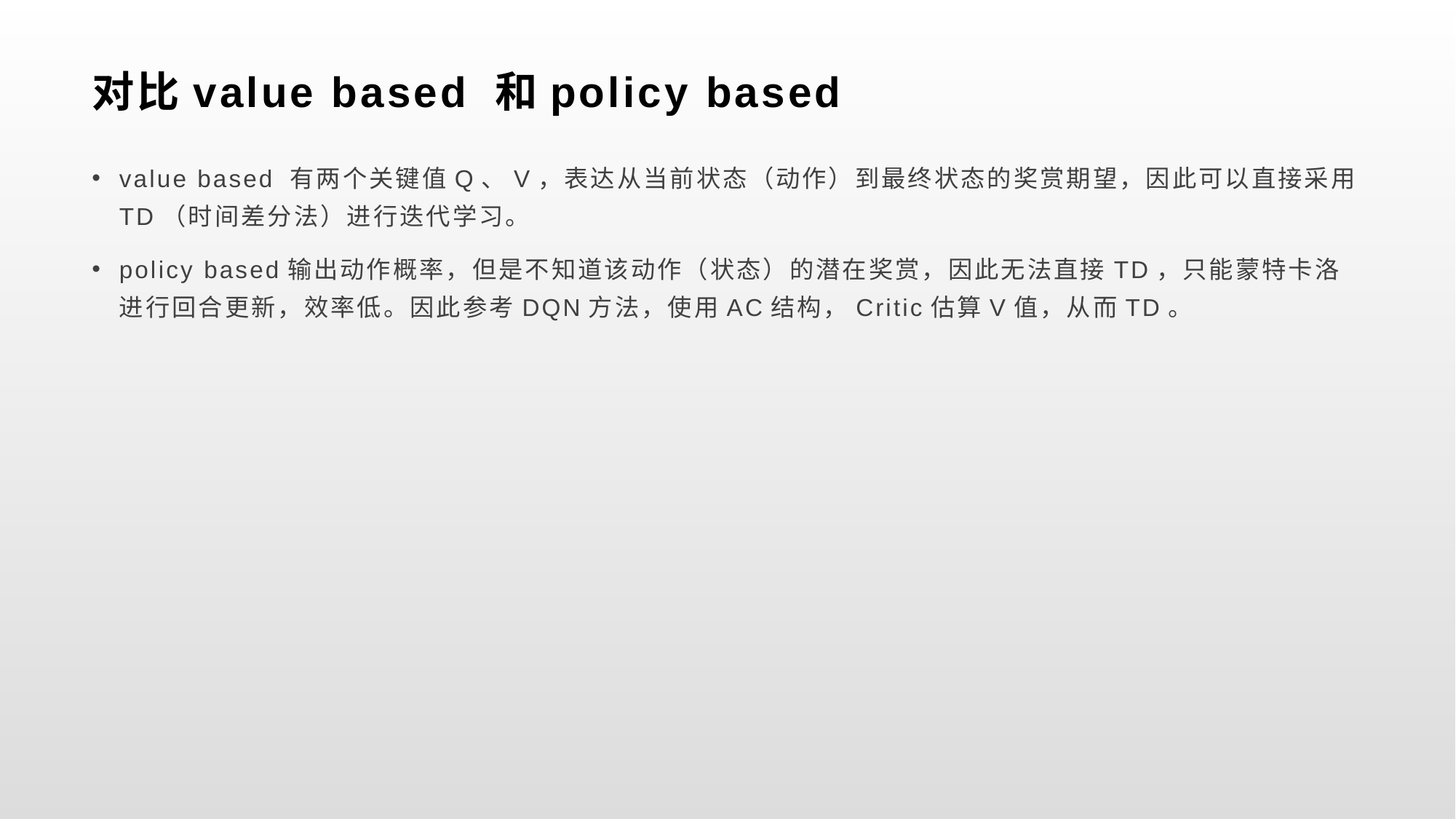

# 对比value based 和policy based
value based 有两个关键值Q、V，表达从当前状态（动作）到最终状态的奖赏期望，因此可以直接采用TD（时间差分法）进行迭代学习。
policy based输出动作概率，但是不知道该动作（状态）的潜在奖赏，因此无法直接TD，只能蒙特卡洛进行回合更新，效率低。因此参考DQN方法，使用AC结构，Critic估算V值，从而TD。